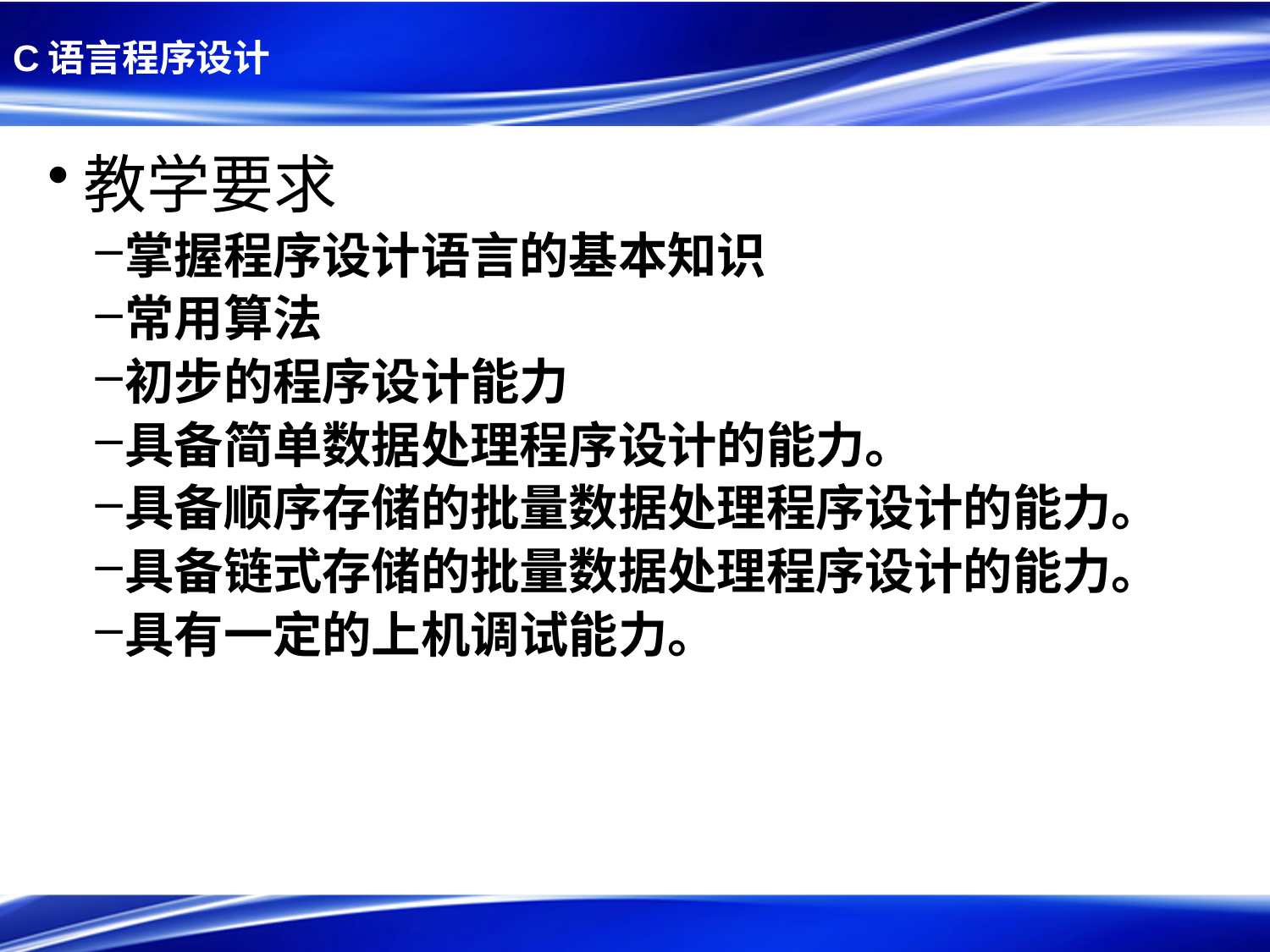

# C语言程序设计
教学要求
掌握程序设计语言的基本知识
常用算法
初步的程序设计能力
具备简单数据处理程序设计的能力。
具备顺序存储的批量数据处理程序设计的能力。
具备链式存储的批量数据处理程序设计的能力。
具有一定的上机调试能力。